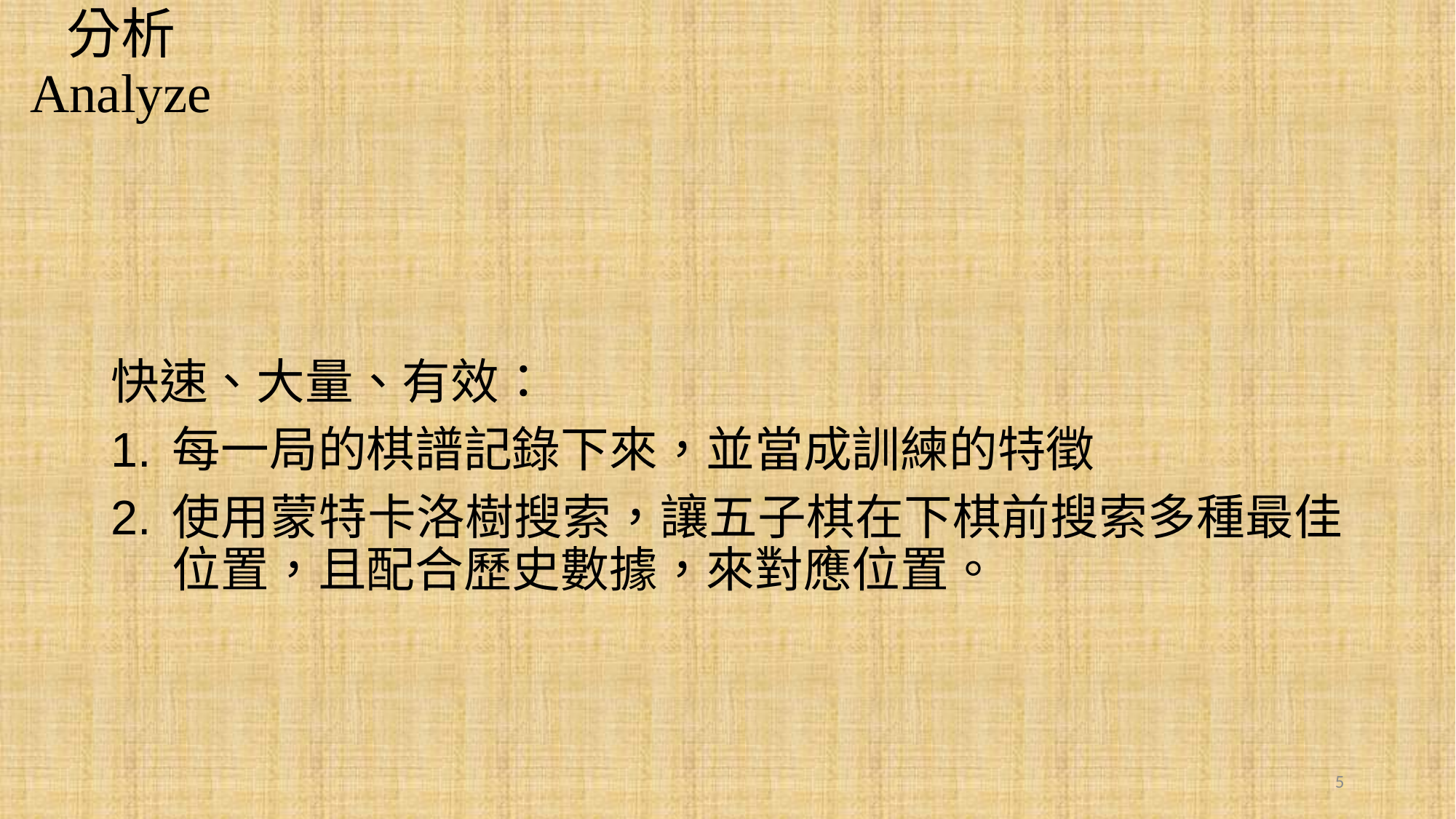

# 分析 Analyze
快速、大量、有效：
每一局的棋譜記錄下來，並當成訓練的特徵
使用蒙特卡洛樹搜索，讓五子棋在下棋前搜索多種最佳位置，且配合歷史數據，來對應位置。
5